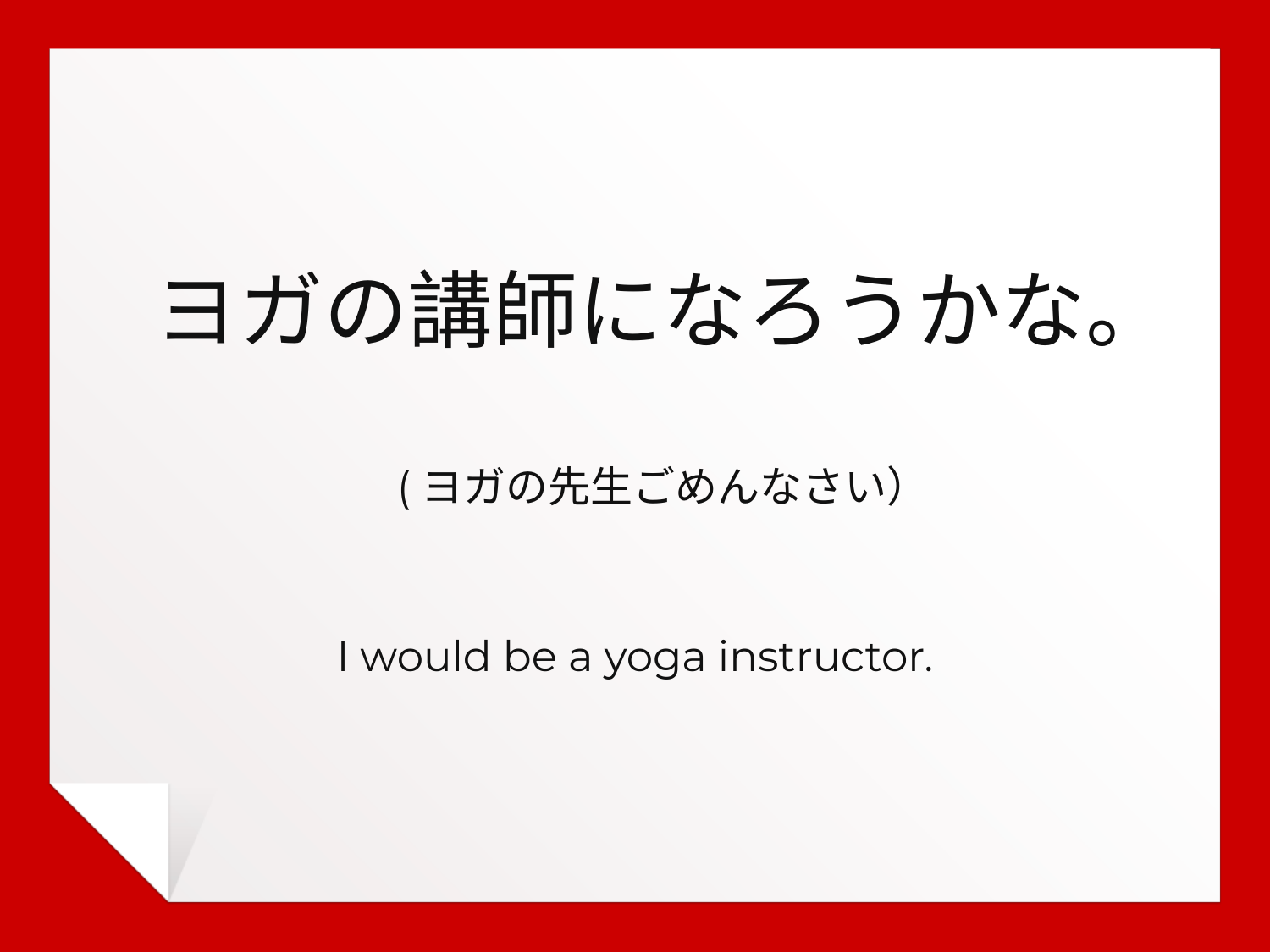

ヨガの講師になろうかな。
(ヨガの先生ごめんなさい）
I would be a yoga instructor.